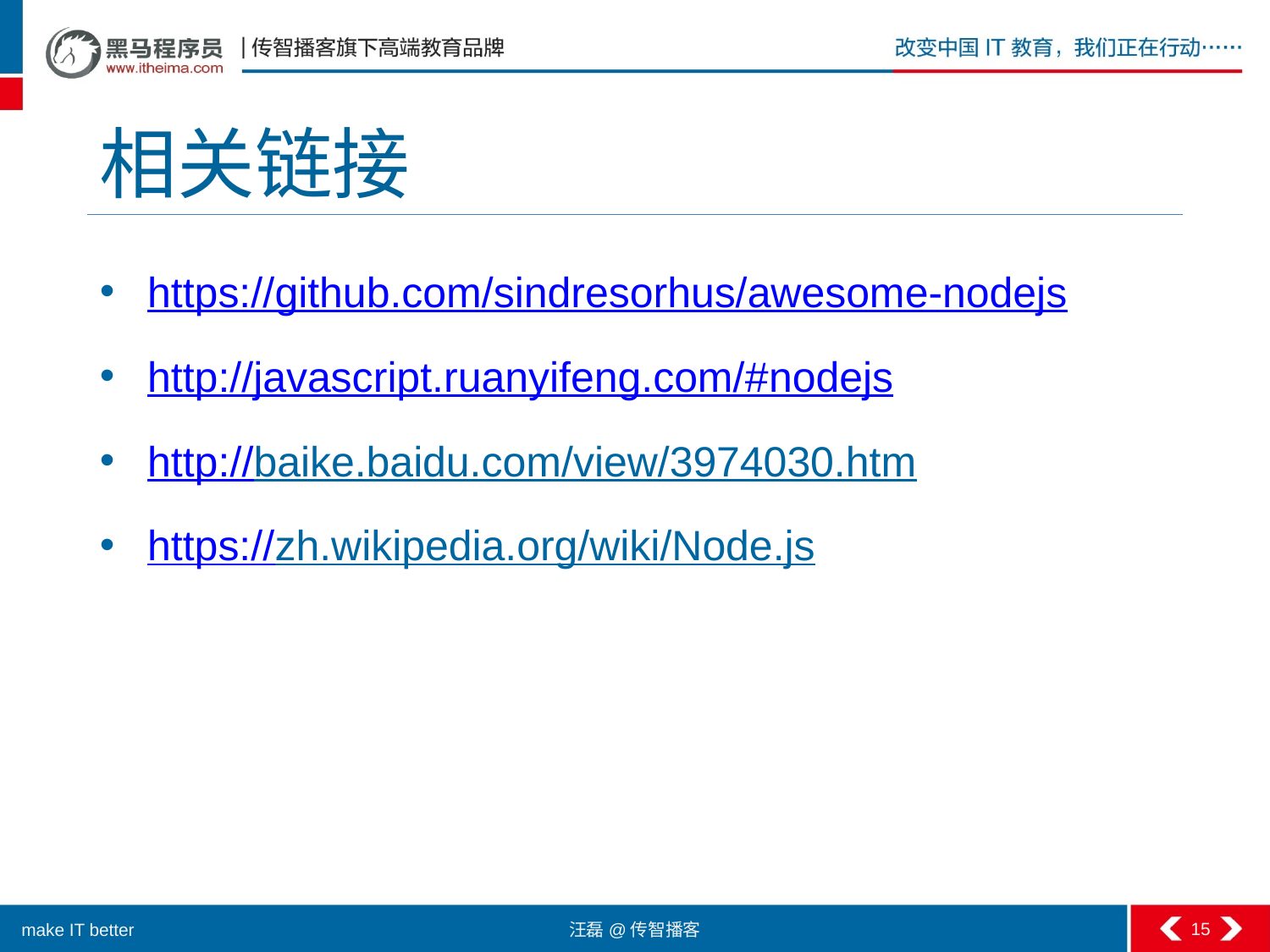

# 相关链接
https://github.com/sindresorhus/awesome-nodejs
http://javascript.ruanyifeng.com/#nodejs
http://baike.baidu.com/view/3974030.htm
https://zh.wikipedia.org/wiki/Node.js

15
汪磊@传智播客
make IT better